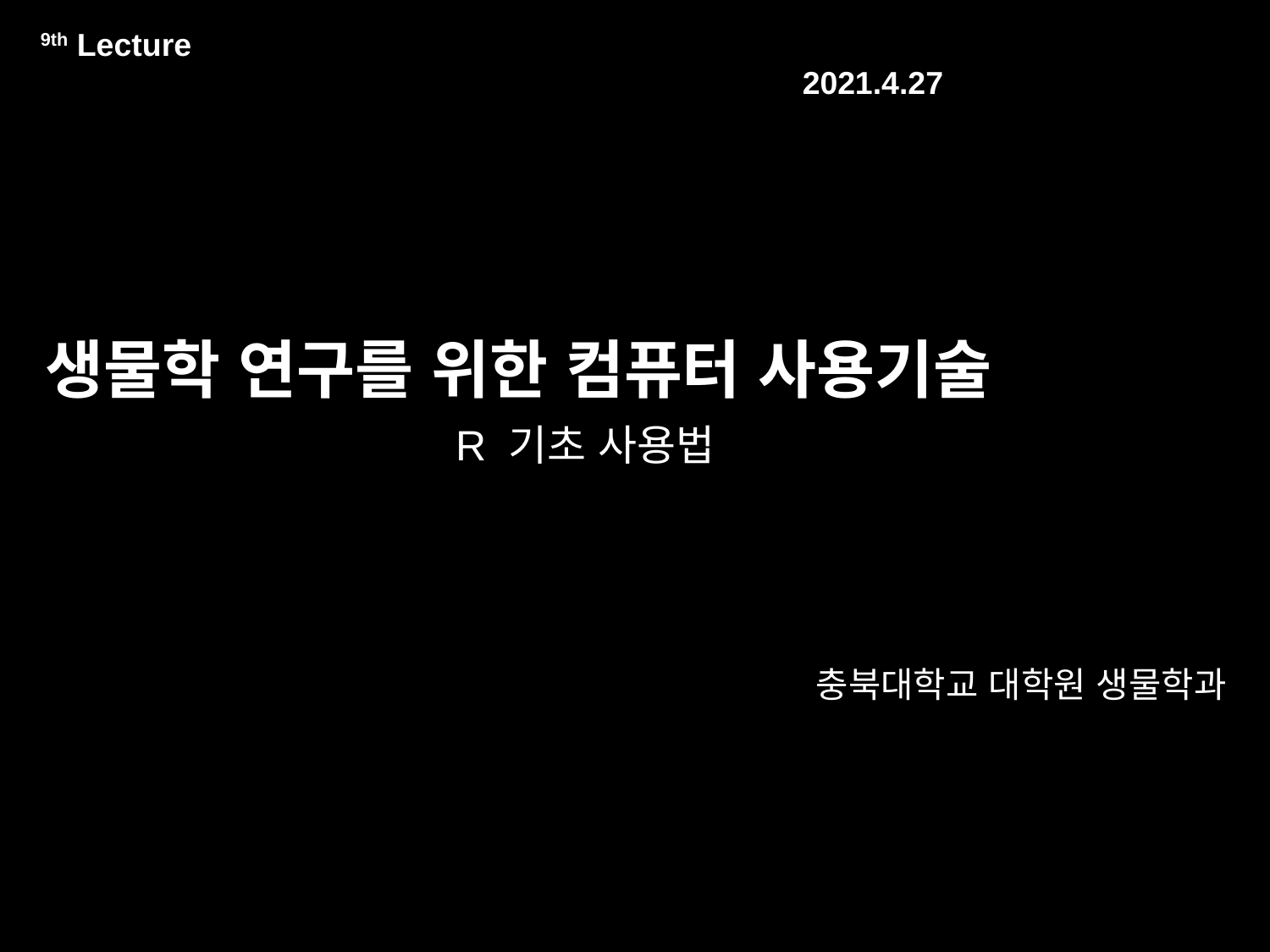

9th Lecture														2021.4.27
# 생물학 연구를 위한 컴퓨터 사용기술
R 기초 사용법
충북대학교 대학원 생물학과